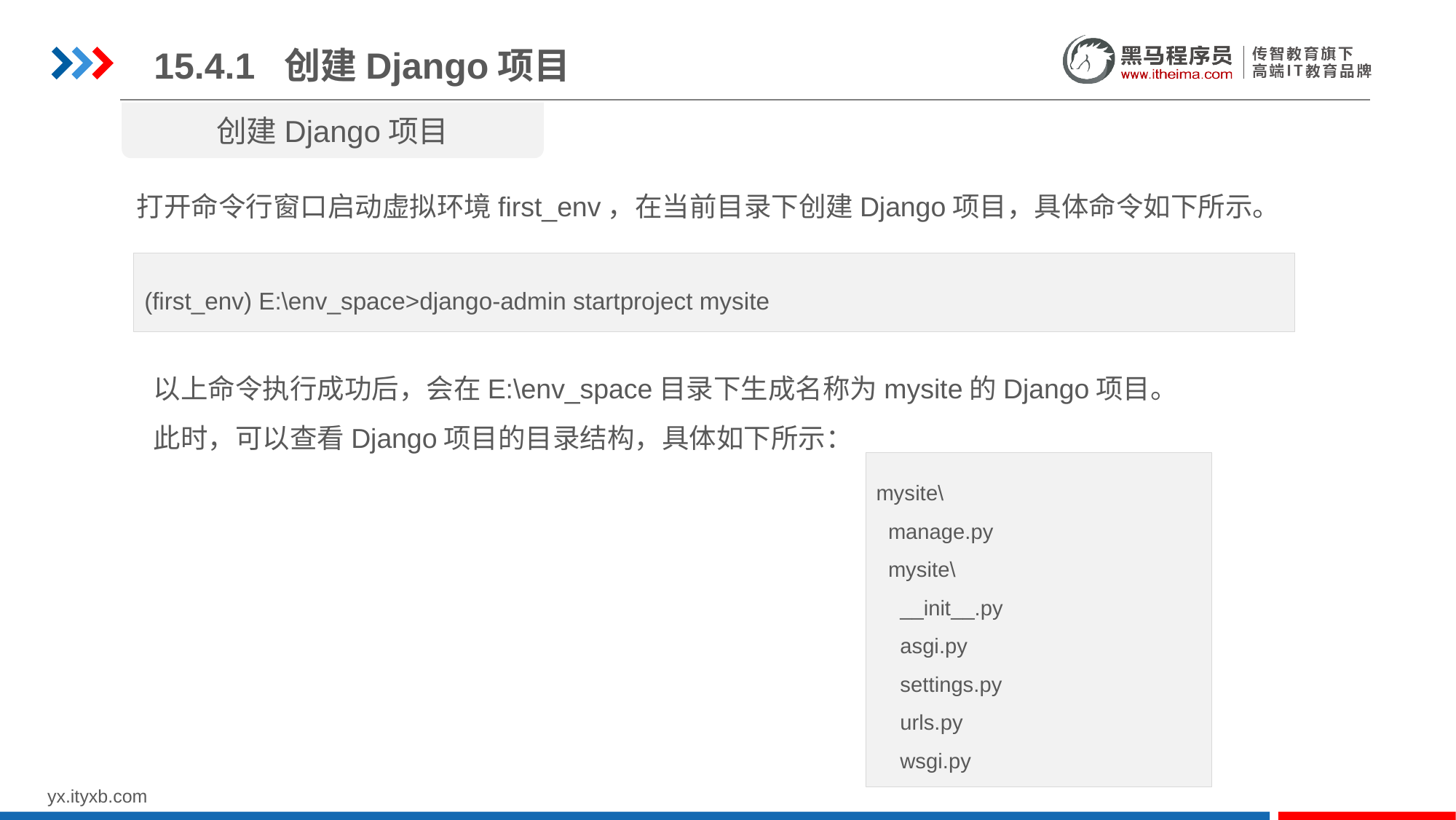

15.4.1  创建Django项目

创建Django项目
打开命令行窗口启动虚拟环境first_env，在当前目录下创建Django项目，具体命令如下所示。
(first_env) E:\env_space>django-admin startproject mysite
以上命令执行成功后，会在E:\env_space目录下生成名称为mysite的Django项目。
此时，可以查看Django项目的目录结构，具体如下所示：
mysite\
  manage.py
  mysite\
    __init__.py
    asgi.py
    settings.py
    urls.py
    wsgi.py